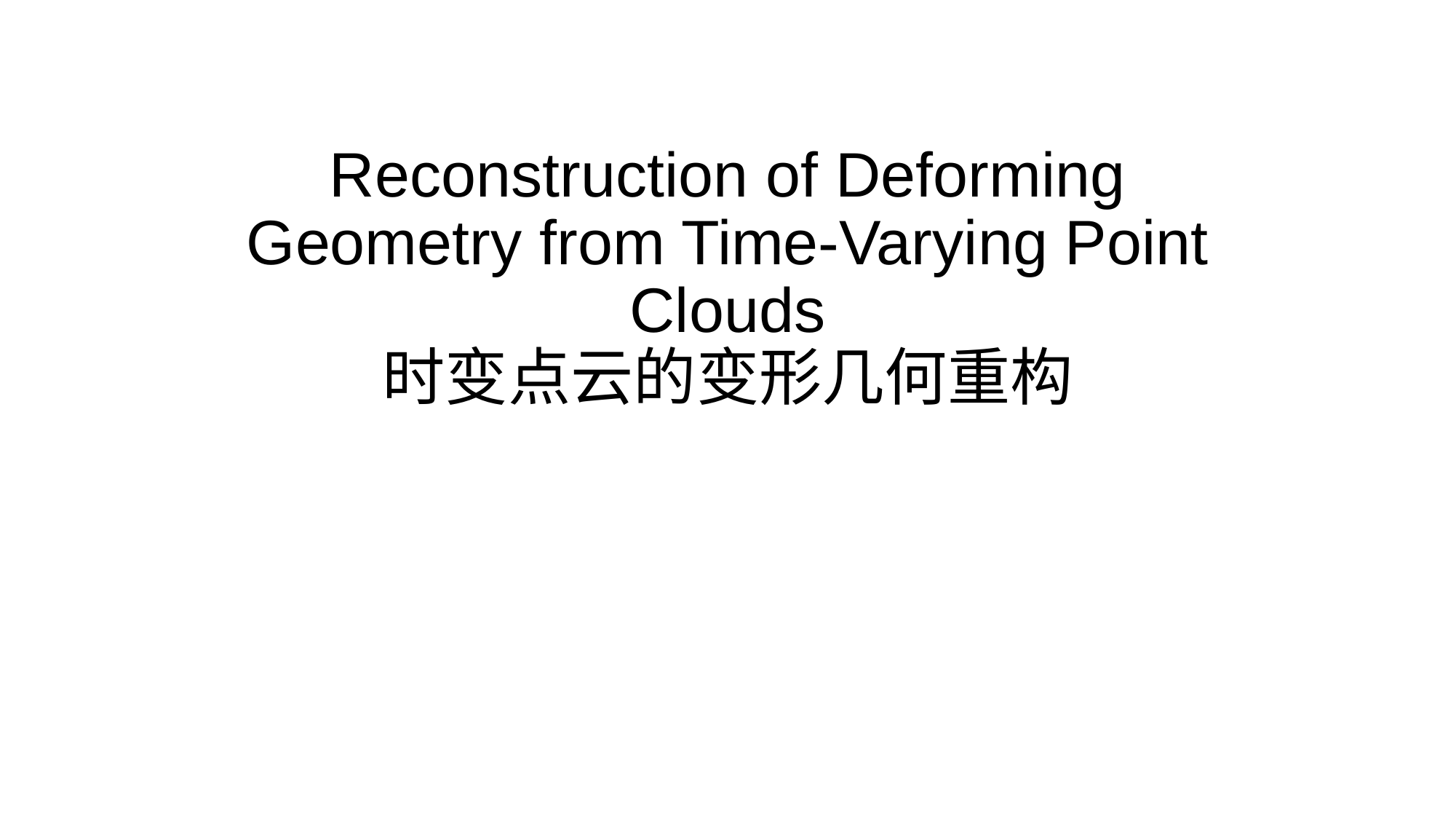

# Reconstruction of Deforming Geometry from Time-Varying Point Clouds 时变点云的变形几何重构